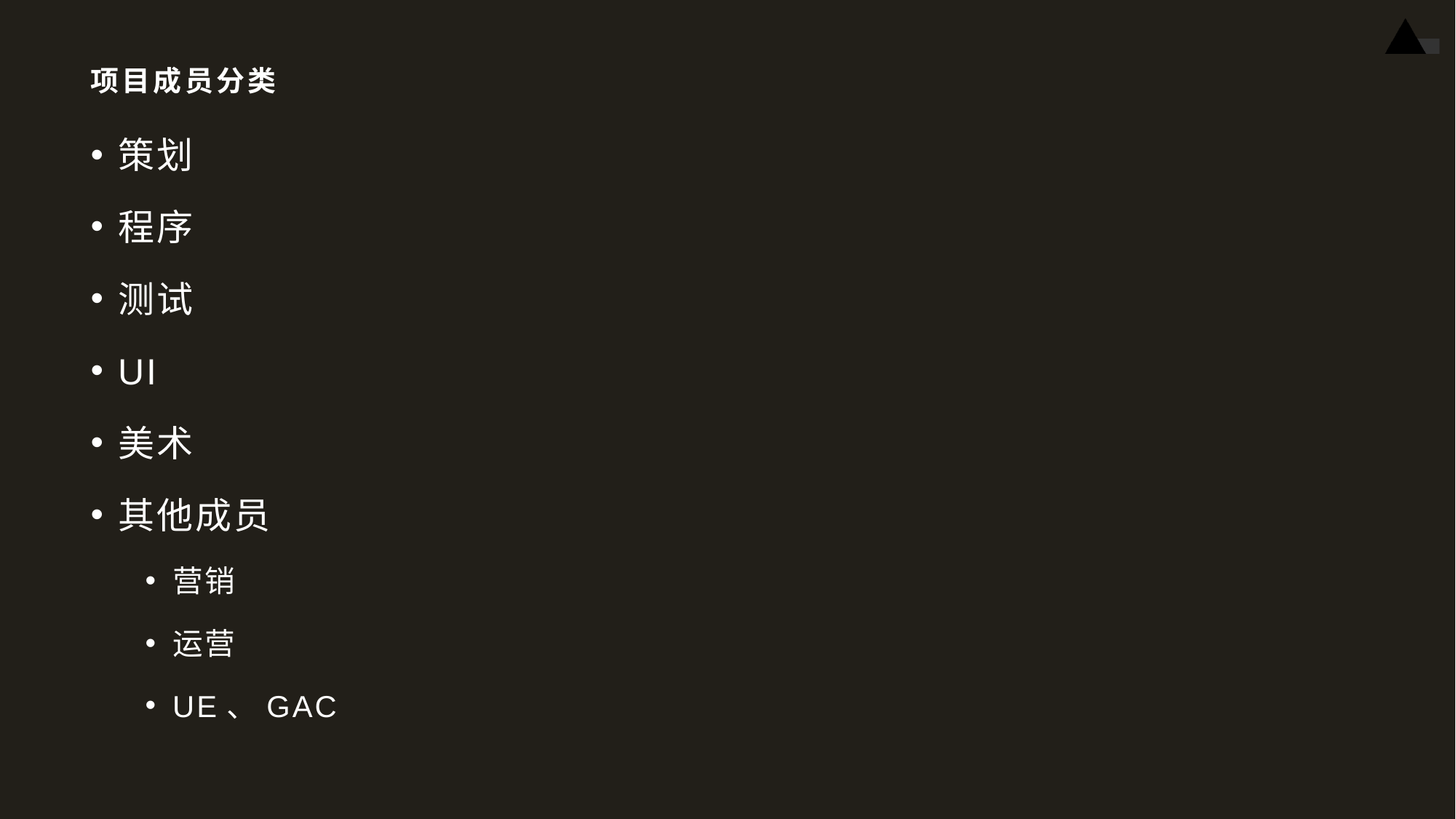

# 项目成员分类
策划
程序
测试
UI
美术
其他成员
营销
运营
UE、GAC